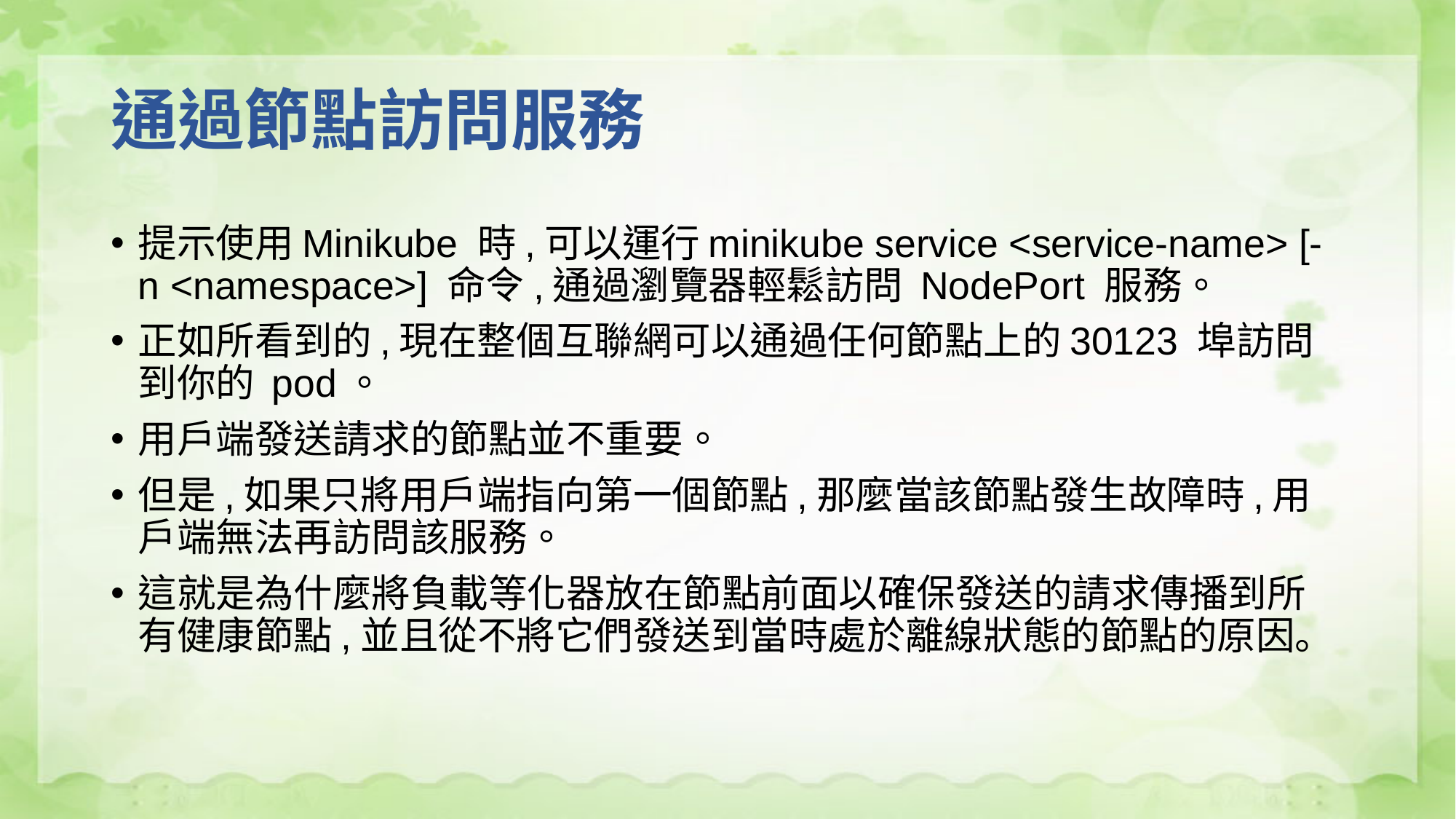

# 通過節點訪問服務
提示使用Minikube 時,可以運行minikube service <service-name> [-n <namespace>] 命令,通過瀏覽器輕鬆訪問 NodePort 服務。
正如所看到的,現在整個互聯網可以通過任何節點上的30123 埠訪問到你的 pod。
用戶端發送請求的節點並不重要。
但是,如果只將用戶端指向第一個節點,那麼當該節點發生故障時,用戶端無法再訪問該服務。
這就是為什麼將負載等化器放在節點前面以確保發送的請求傳播到所有健康節點,並且從不將它們發送到當時處於離線狀態的節點的原因。